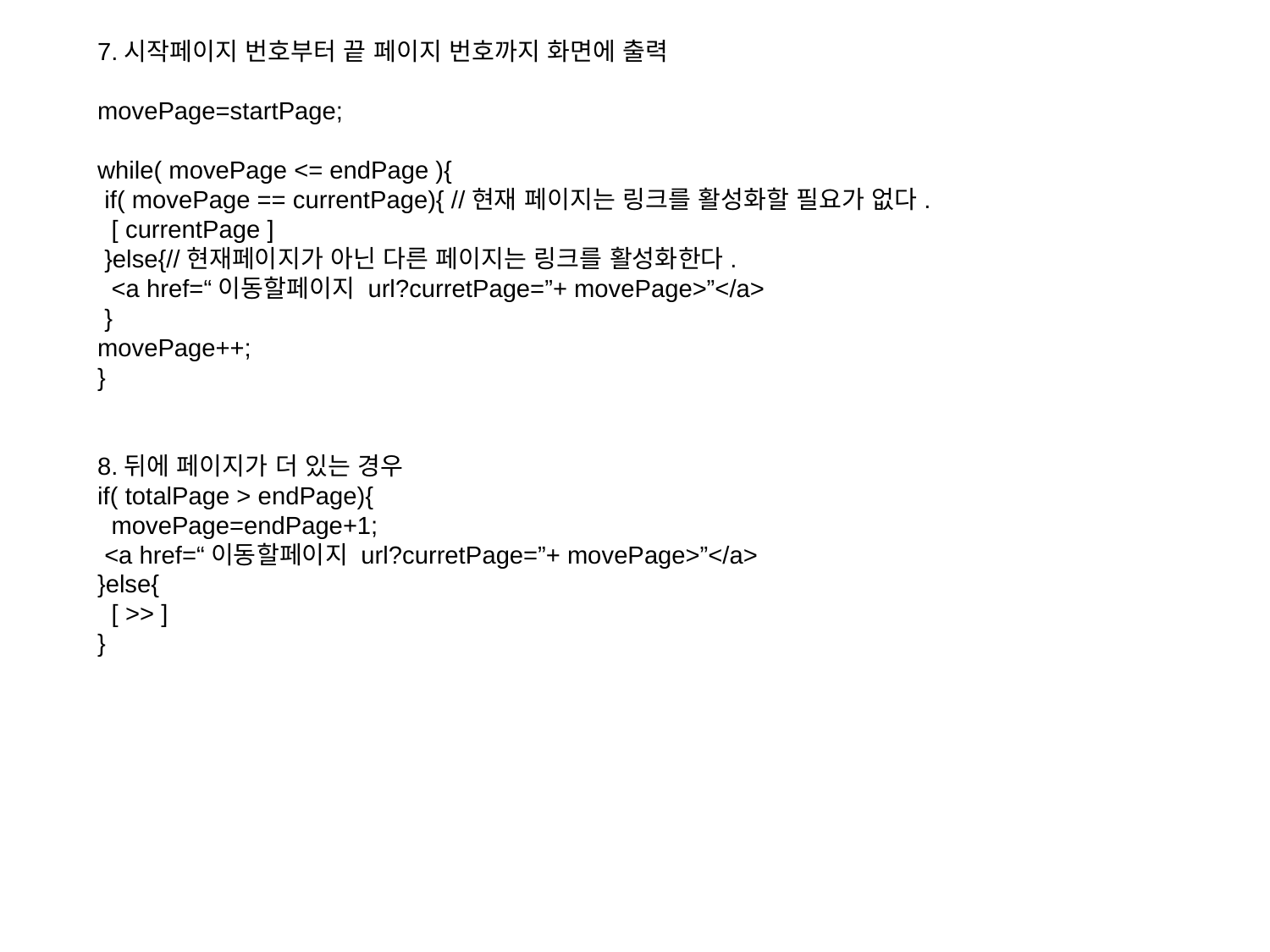

7.시작페이지 번호부터 끝 페이지 번호까지 화면에 출력

movePage=startPage;

while( movePage <= endPage ){
 if( movePage == currentPage){ //현재 페이지는 링크를 활성화할 필요가 없다.
  [ currentPage ]
 }else{//현재페이지가 아닌 다른 페이지는 링크를 활성화한다.
  <a href=“이동할페이지 url?curretPage=”+ movePage>”</a>
 }
movePage++;
}

8.뒤에 페이지가 더 있는 경우
if( totalPage > endPage){
  movePage=endPage+1;
 <a href=“이동할페이지 url?curretPage=”+ movePage>”</a>
}else{
  [ >> ]
}